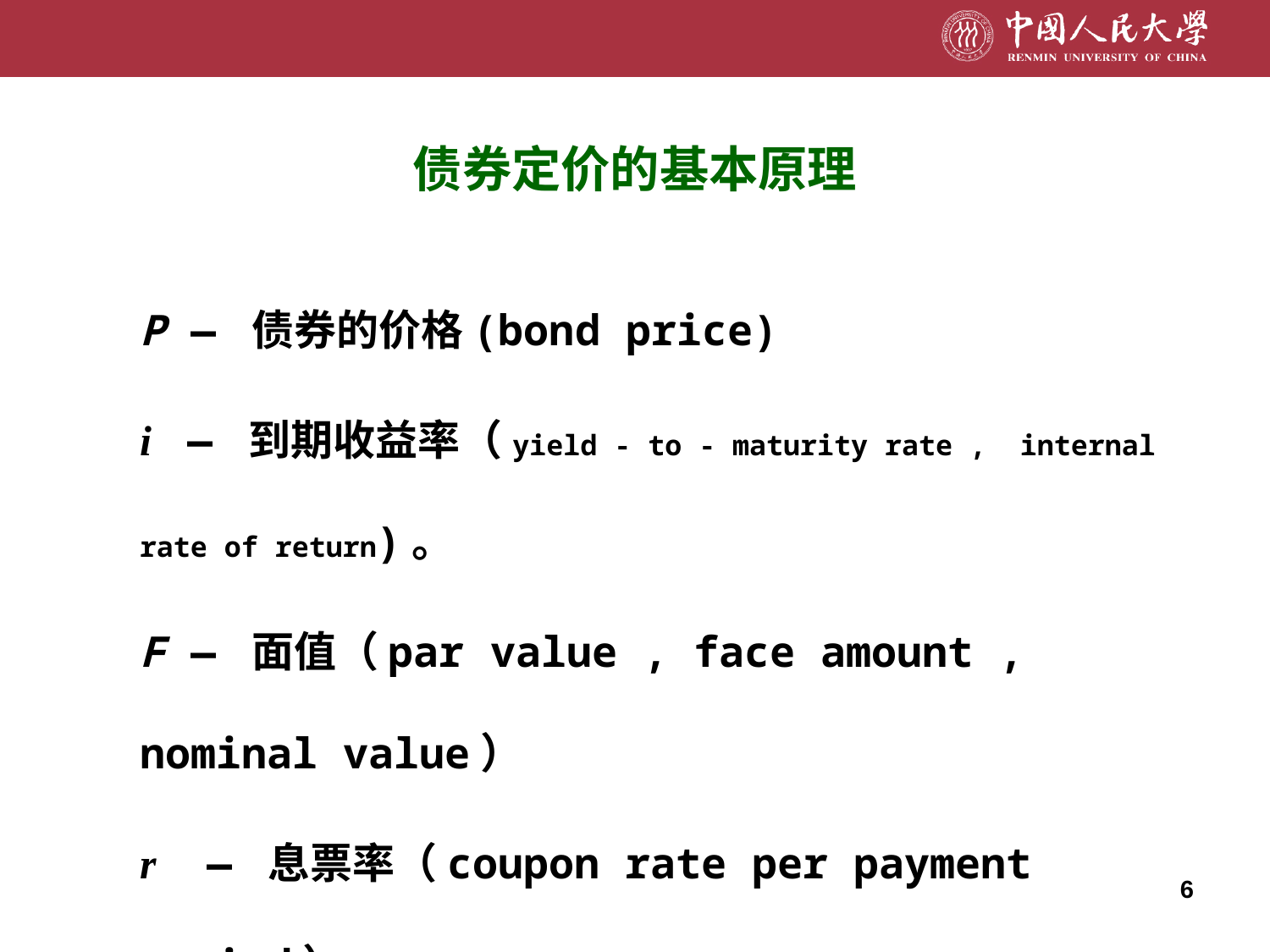

# 债券定价的基本原理
P — 债券的价格(bond price)
i  — 到期收益率（yield - to - maturity rate ,  internal rate of return)。
F — 面值（par value , face amount ,  nominal value）
r  — 息票率（coupon rate per payment period）
rF — 息票收入(coupon)
6